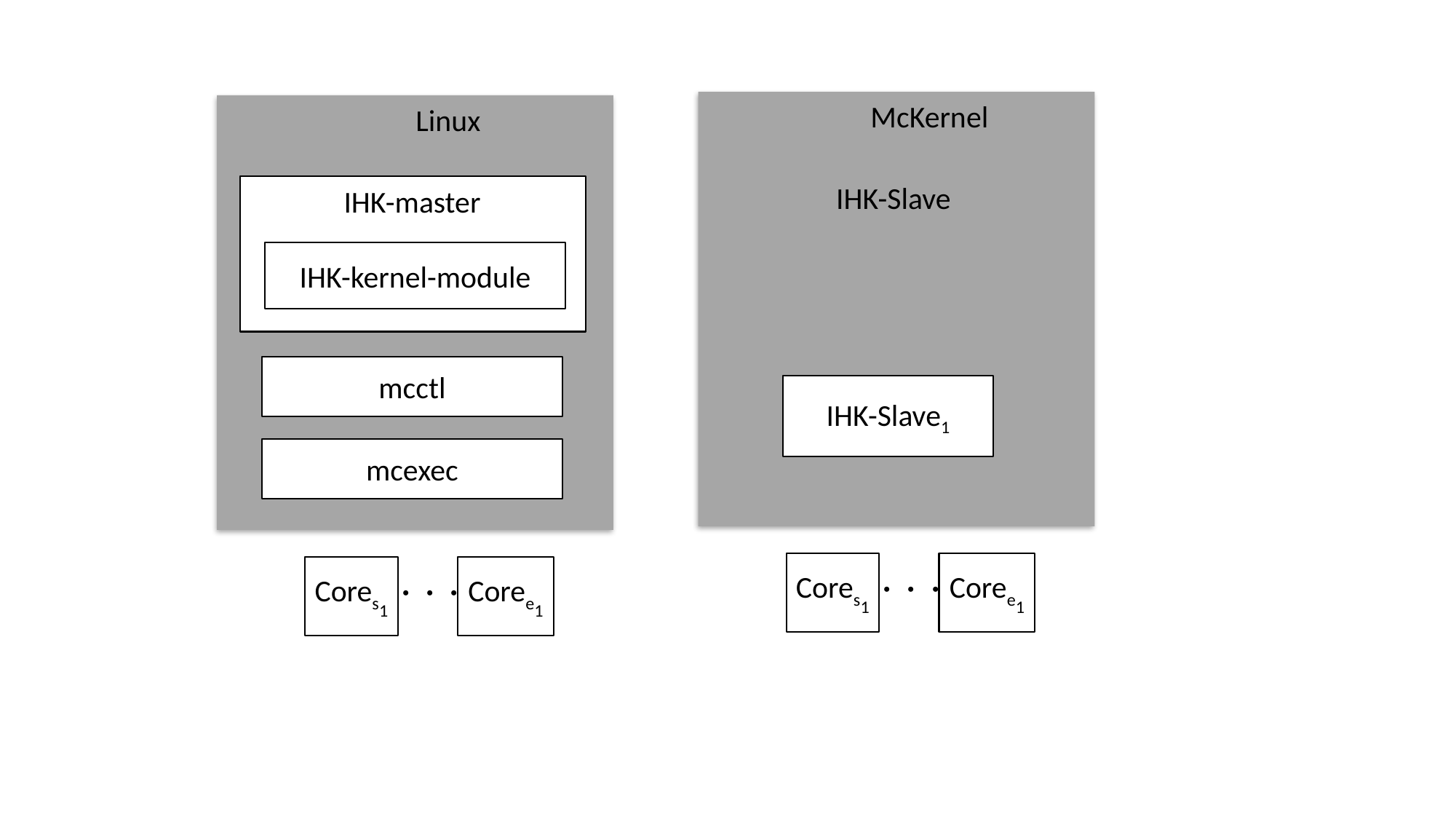

McKernel

Linux
IHK-Slave

IHK-master
IHK-kernel-module
mcctl
IHK-Slave1
mcexec

Cores1
Coree1
Cores1
Coree1
・・・
・・・